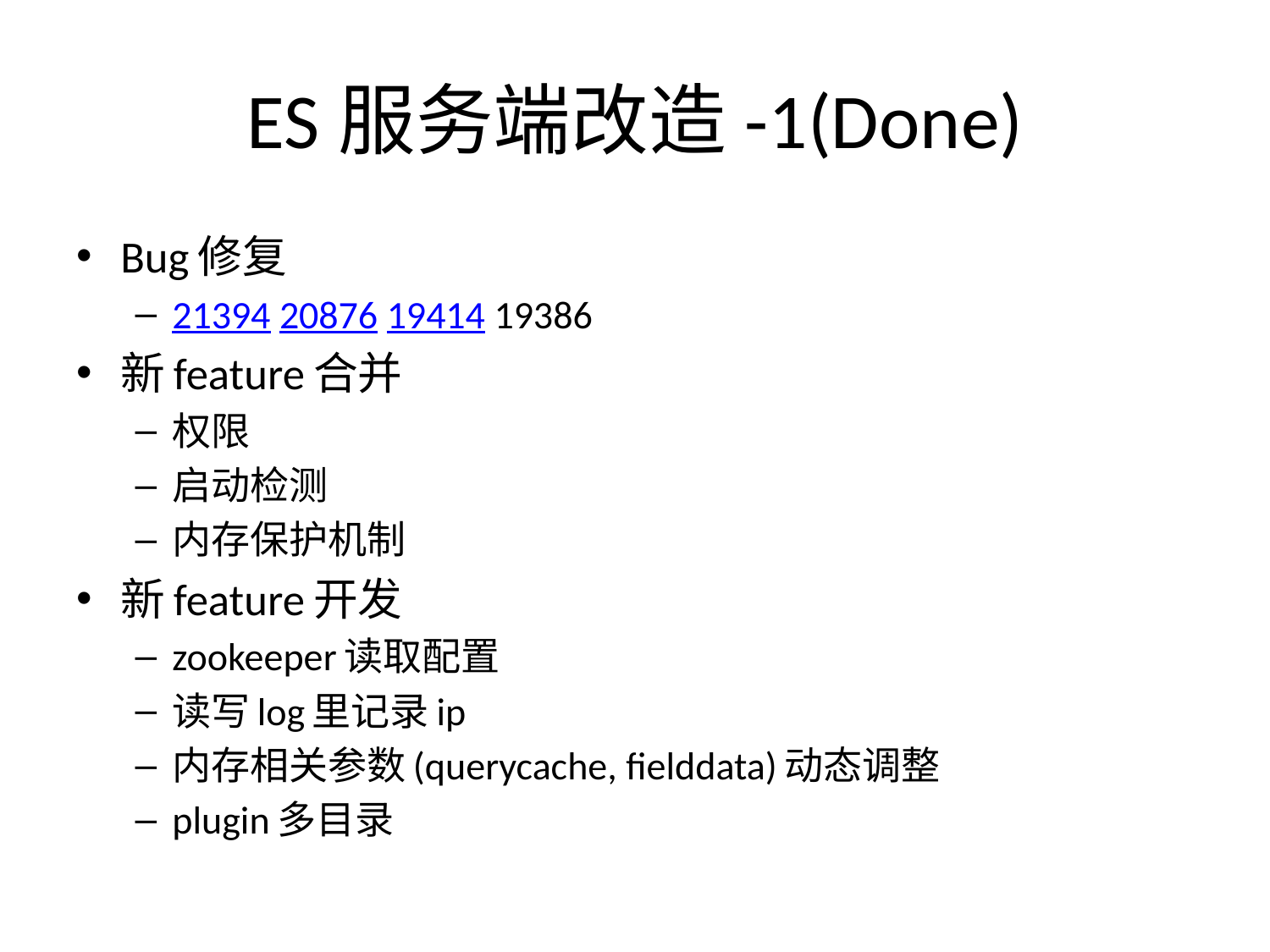

# ES服务端改造-1(Done)
Bug修复
21394 20876 19414 19386
新feature合并
权限
启动检测
内存保护机制
新feature开发
zookeeper读取配置
读写log里记录ip
内存相关参数(querycache, fielddata)动态调整
plugin多目录